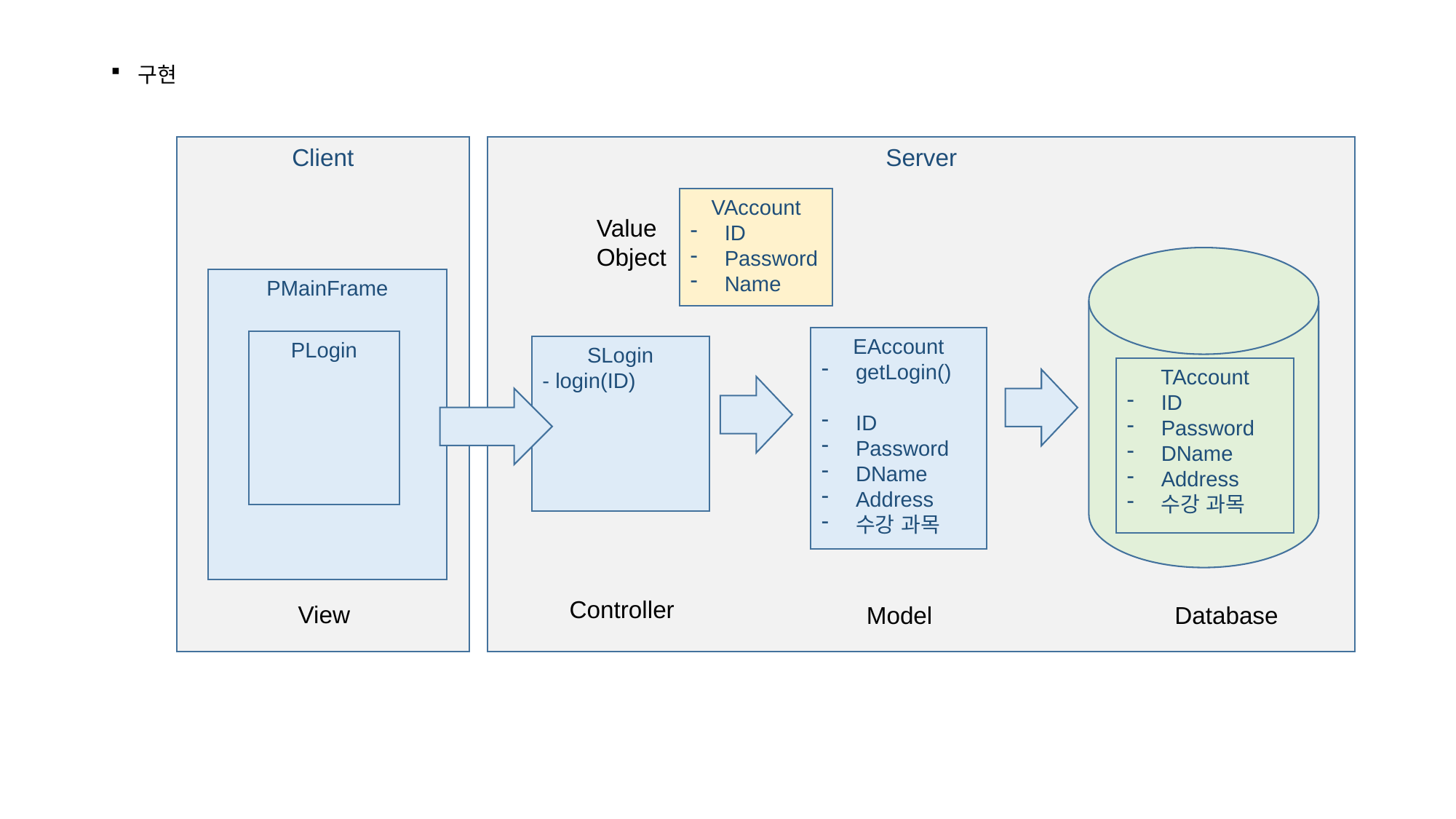

구현

Client
Server
VAccount
ID
Password
Name
Value Object

PMainFrame
EAccount
getLogin()

ID
Password
DName
Address
수강 과목
PLogin
SLogin
- login(ID)
TAccount
ID
Password
DName
Address
수강 과목

Controller
View
Model
Database